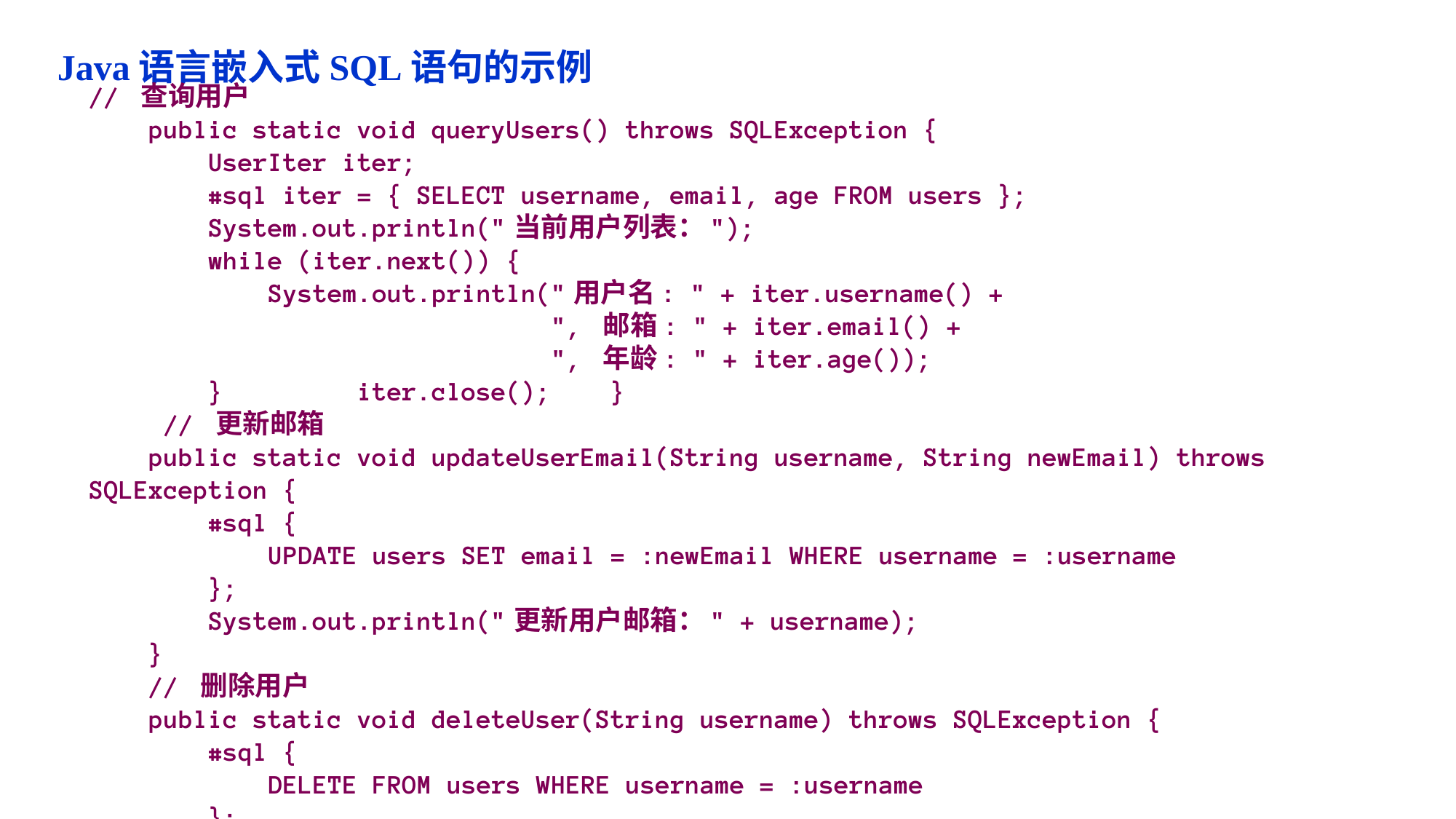

Java语言嵌入式SQL语句的示例
// 查询用户
    public static void queryUsers() throws SQLException {
        UserIter iter;
        #sql iter = { SELECT username, email, age FROM users };
        System.out.println("当前用户列表：");
        while (iter.next()) {
            System.out.println("用户名: " + iter.username() +
                               ", 邮箱: " + iter.email() +
                               ", 年龄: " + iter.age());
        }         iter.close();    }
     // 更新邮箱
    public static void updateUserEmail(String username, String newEmail) throws SQLException {
        #sql {
            UPDATE users SET email = :newEmail WHERE username = :username
        };
        System.out.println("更新用户邮箱：" + username);
    }
    // 删除用户
    public static void deleteUser(String username) throws SQLException {
        #sql {
            DELETE FROM users WHERE username = :username
        };
        System.out.println("删除用户：" + username);
    }